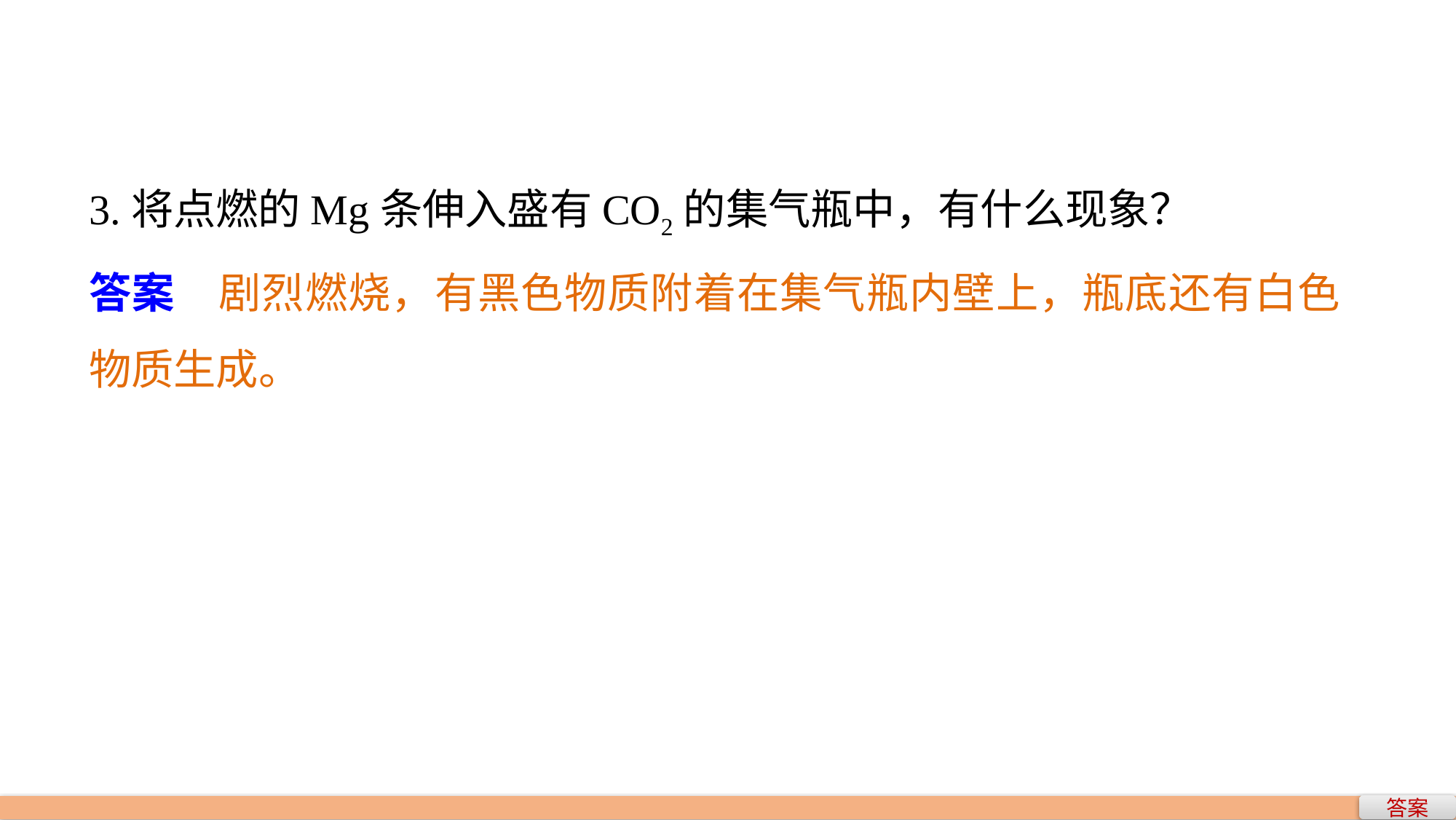

3.将点燃的Mg条伸入盛有CO2的集气瓶中，有什么现象？
答案　剧烈燃烧，有黑色物质附着在集气瓶内壁上，瓶底还有白色物质生成。
答案